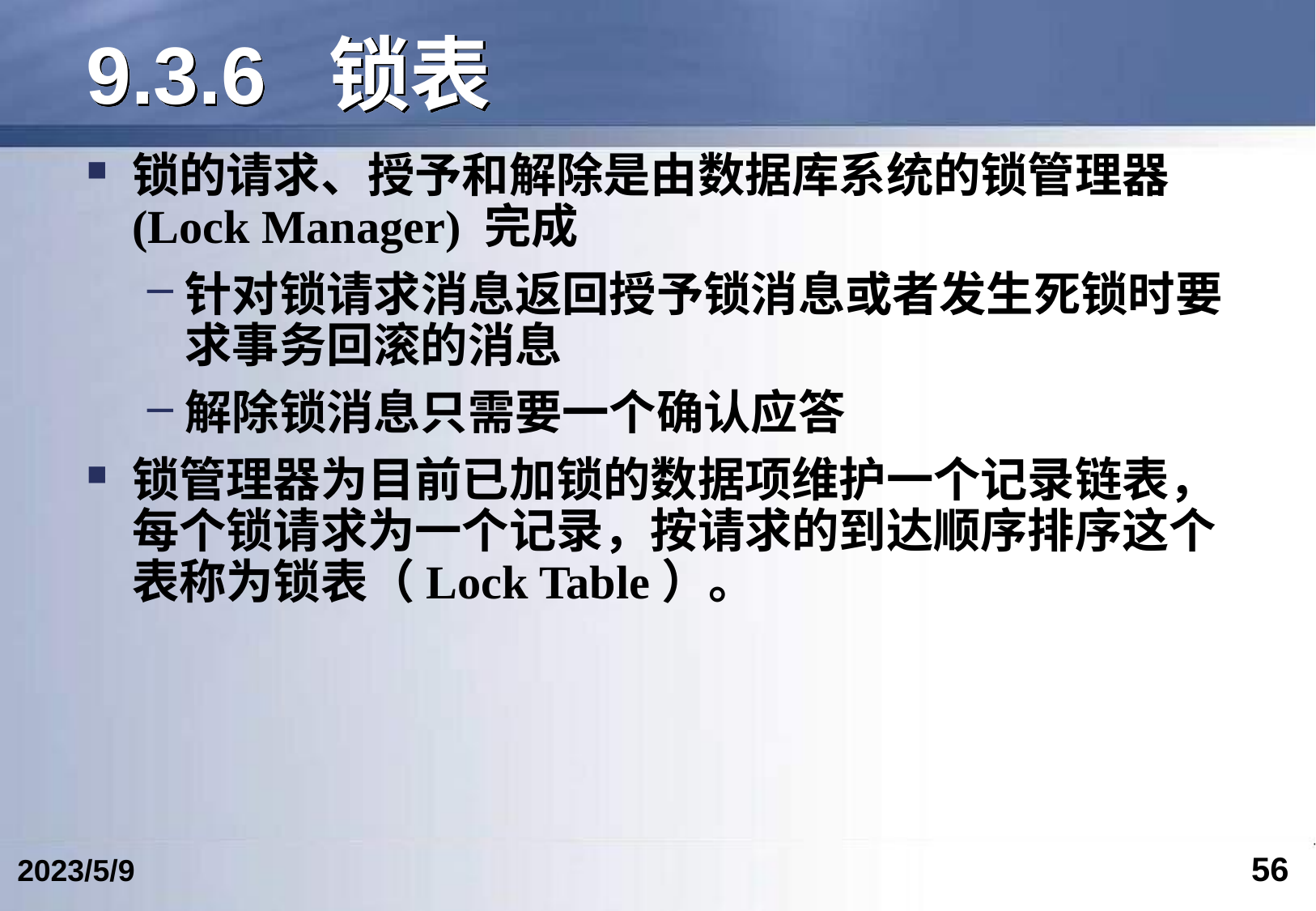

# 9.3.6	锁表
锁的请求、授予和解除是由数据库系统的锁管理器(Lock Manager) 完成
针对锁请求消息返回授予锁消息或者发生死锁时要求事务回滚的消息
解除锁消息只需要一个确认应答
锁管理器为目前已加锁的数据项维护一个记录链表，每个锁请求为一个记录，按请求的到达顺序排序这个表称为锁表（Lock Table）。
56
2023/5/9